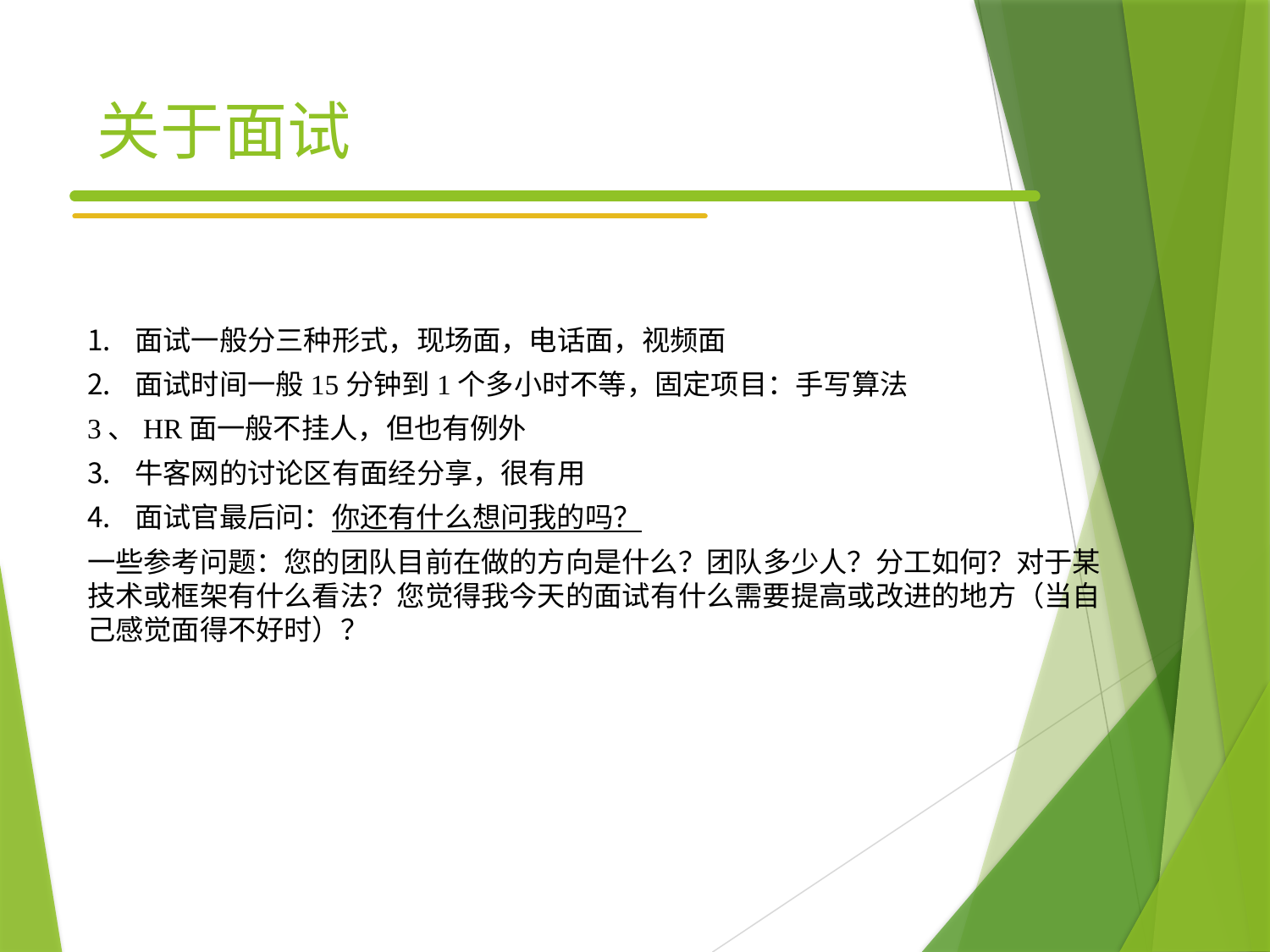

# 关于面试
面试一般分三种形式，现场面，电话面，视频面
面试时间一般15分钟到1个多小时不等，固定项目：手写算法
3、HR面一般不挂人，但也有例外
牛客网的讨论区有面经分享，很有用
面试官最后问：你还有什么想问我的吗？
一些参考问题：您的团队目前在做的方向是什么？团队多少人？分工如何？对于某技术或框架有什么看法？您觉得我今天的面试有什么需要提高或改进的地方（当自己感觉面得不好时）？